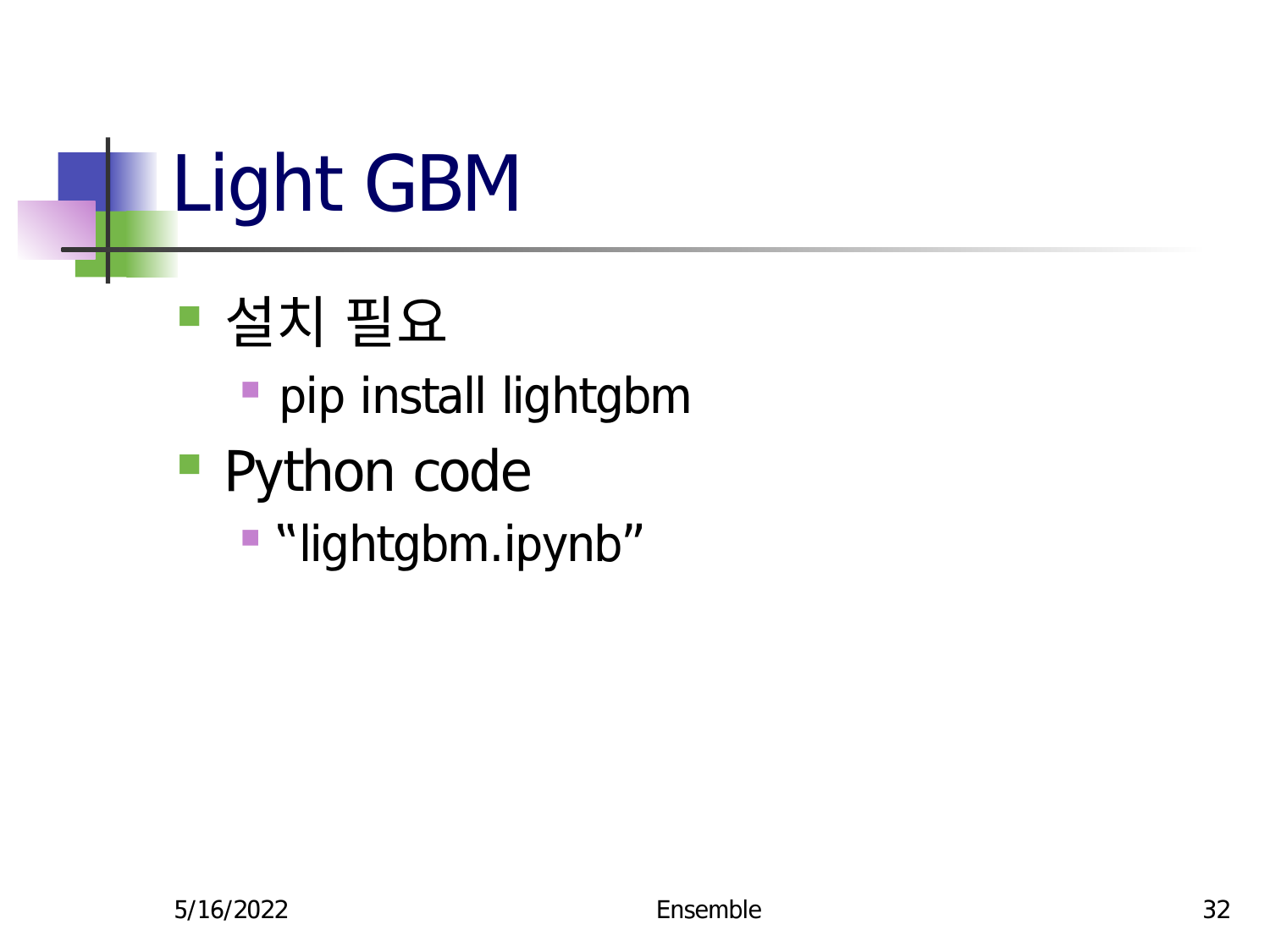

# Light GBM
설치 필요
pip install lightgbm
Python code
“lightgbm.ipynb”
5/16/2022
Ensemble
32